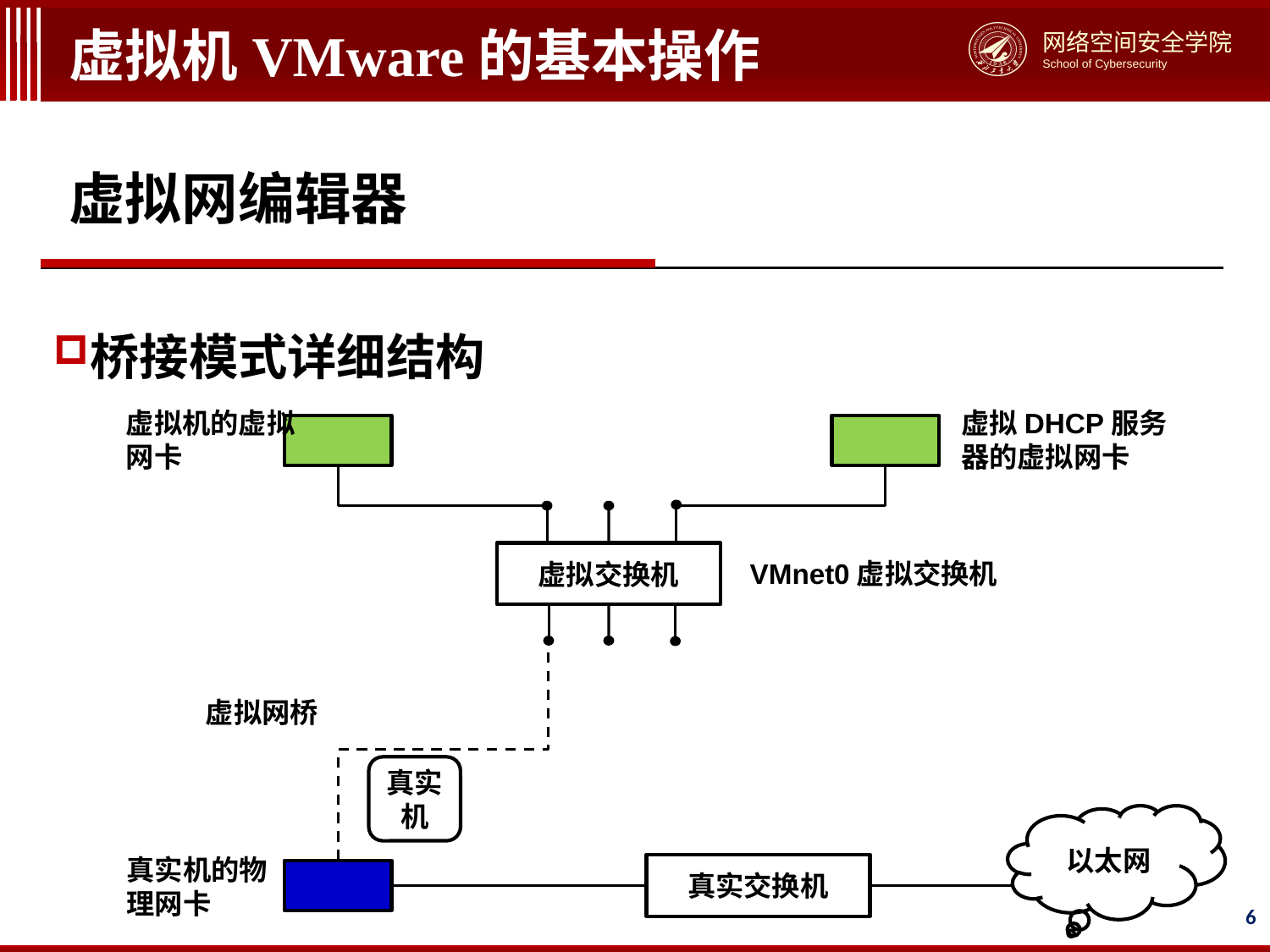

# 虚拟机VMware的基本操作
虚拟网编辑器
桥接模式详细结构
虚拟DHCP服务器的虚拟网卡
虚拟机的虚拟网卡

虚拟交换机
VMnet0虚拟交换机

虚拟网桥
真实机
以太网
真实机的物理网卡
真实交换机